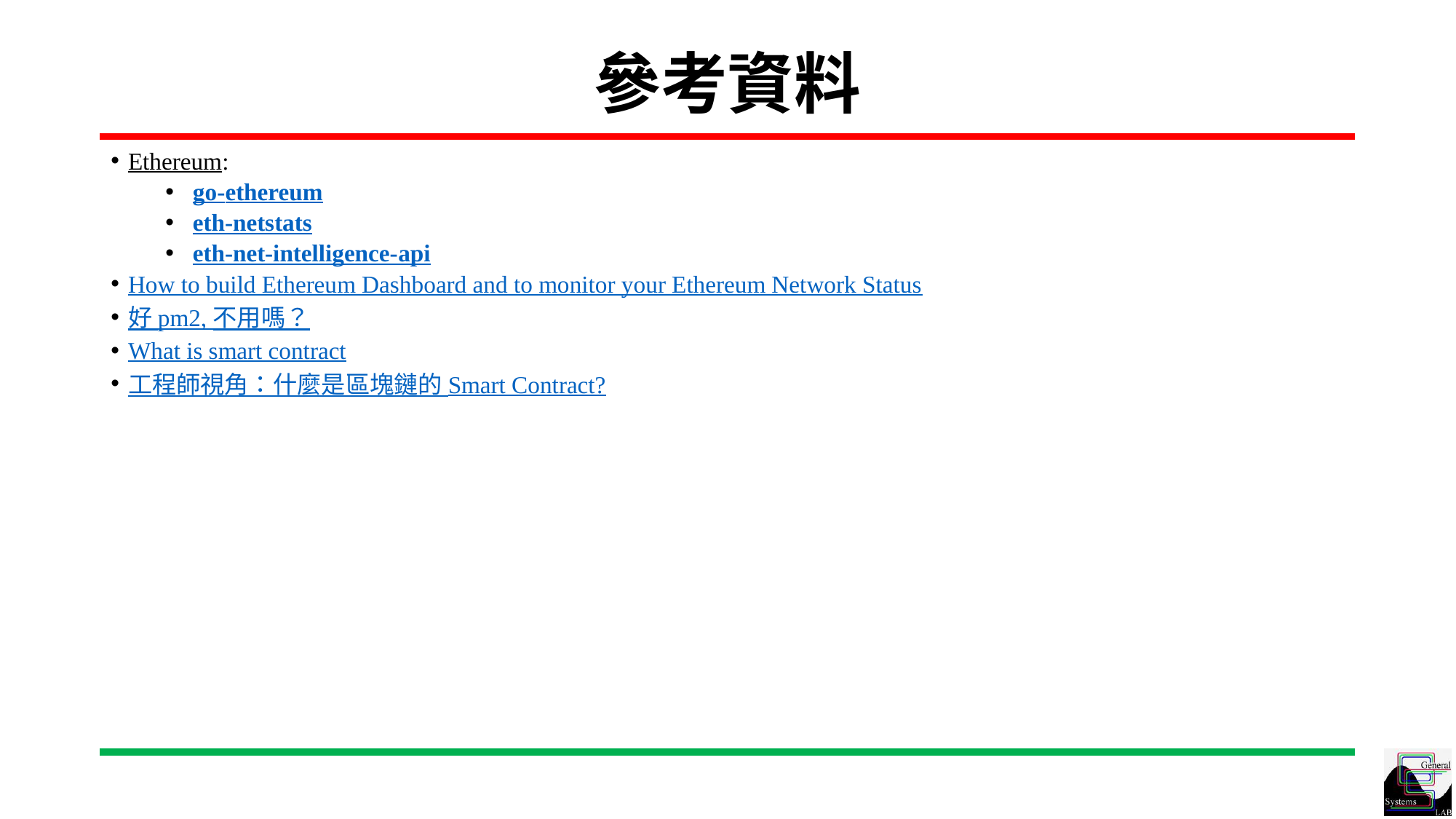

# 參考資料
Ethereum:
go-ethereum
eth-netstats
eth-net-intelligence-api
How to build Ethereum Dashboard and to monitor your Ethereum Network Status
好 pm2, 不用嗎？
What is smart contract
工程師視角：什麼是區塊鏈的 Smart Contract?